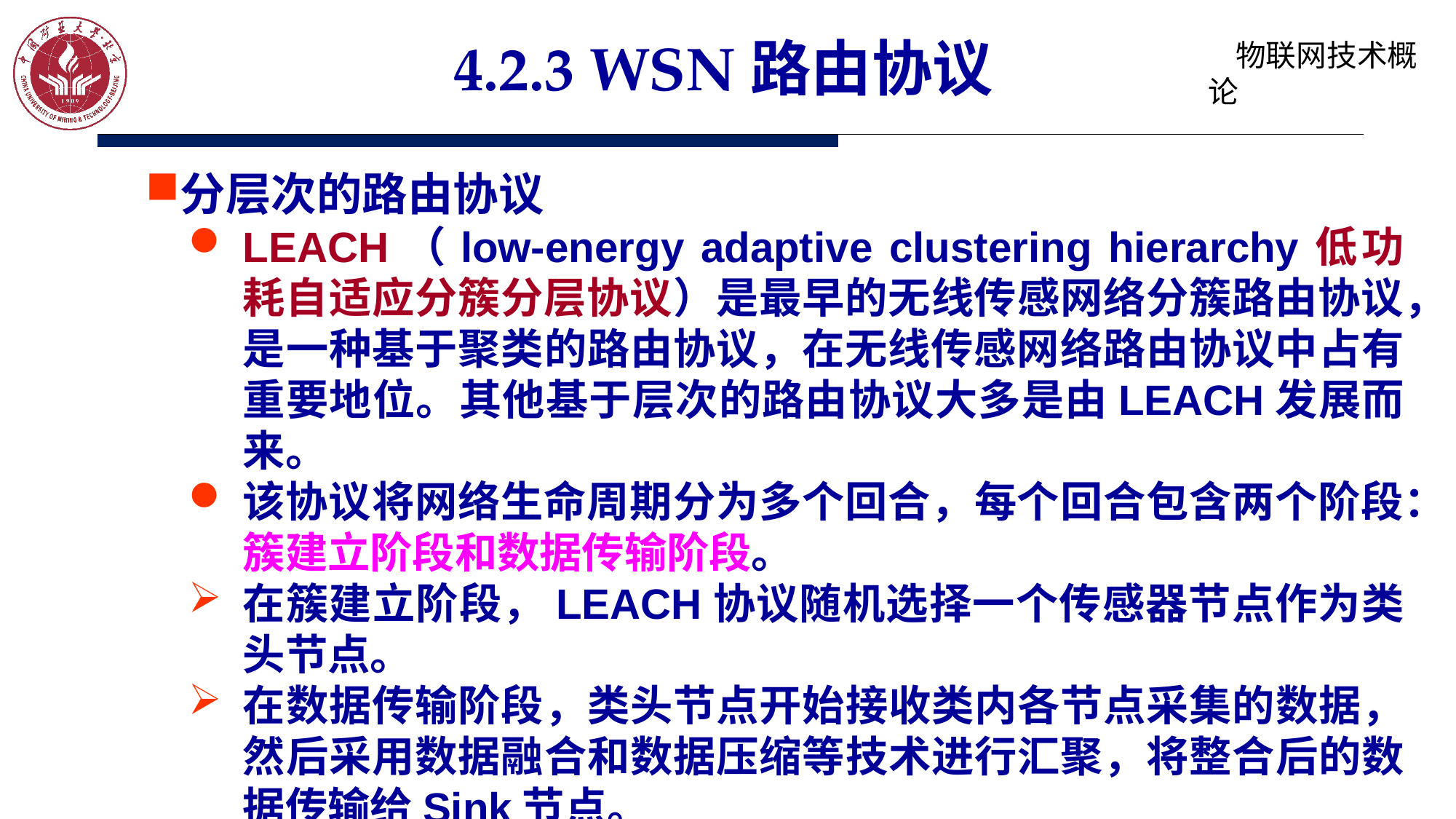

# 4.2.3 WSN路由协议
分层次的路由协议
LEACH（low-energy adaptive clustering hierarchy低功耗自适应分簇分层协议）是最早的无线传感网络分簇路由协议，是一种基于聚类的路由协议，在无线传感网络路由协议中占有重要地位。其他基于层次的路由协议大多是由LEACH发展而来。
该协议将网络生命周期分为多个回合，每个回合包含两个阶段：簇建立阶段和数据传输阶段。
在簇建立阶段，LEACH协议随机选择一个传感器节点作为类头节点。
在数据传输阶段，类头节点开始接收类内各节点采集的数据，然后采用数据融合和数据压缩等技术进行汇聚，将整合后的数据传输给Sink节点。